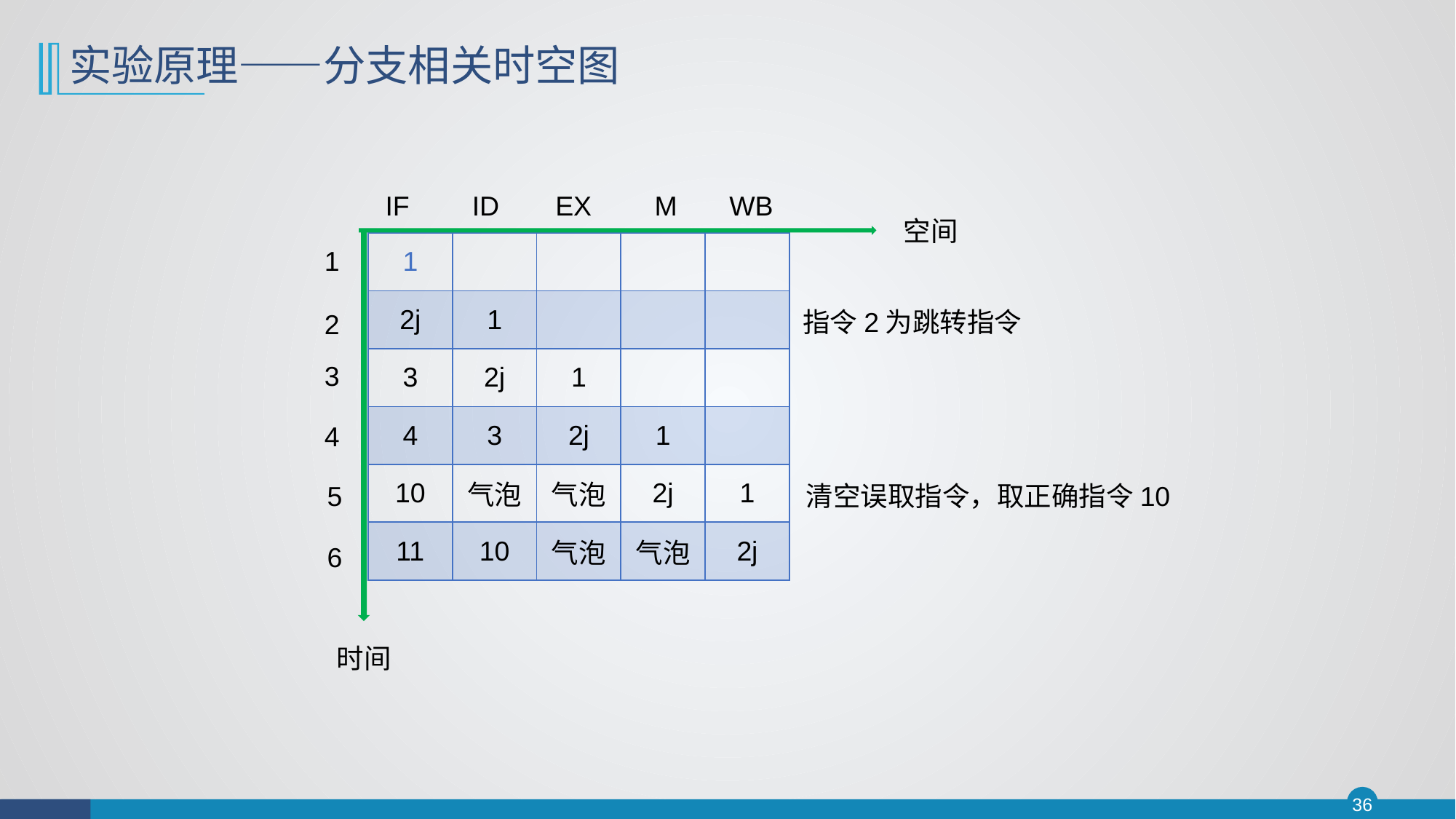

# 实验原理——分支相关时空图
IF
ID
EX
M
WB
空间

| 1 |  |  |  |  |
| --- | --- | --- | --- | --- |
| 2j | 1 |  |  |  |
| 3 | 2j | 1 |  |  |
| 4 | 3 | 2j | 1 |  |
| 10 | 气泡 | 气泡 | 2j | 1 |
| 11 | 10 | 气泡 | 气泡 | 2j |
1
指令2为跳转指令
2
3
4
5
清空误取指令，取正确指令10
6
时间